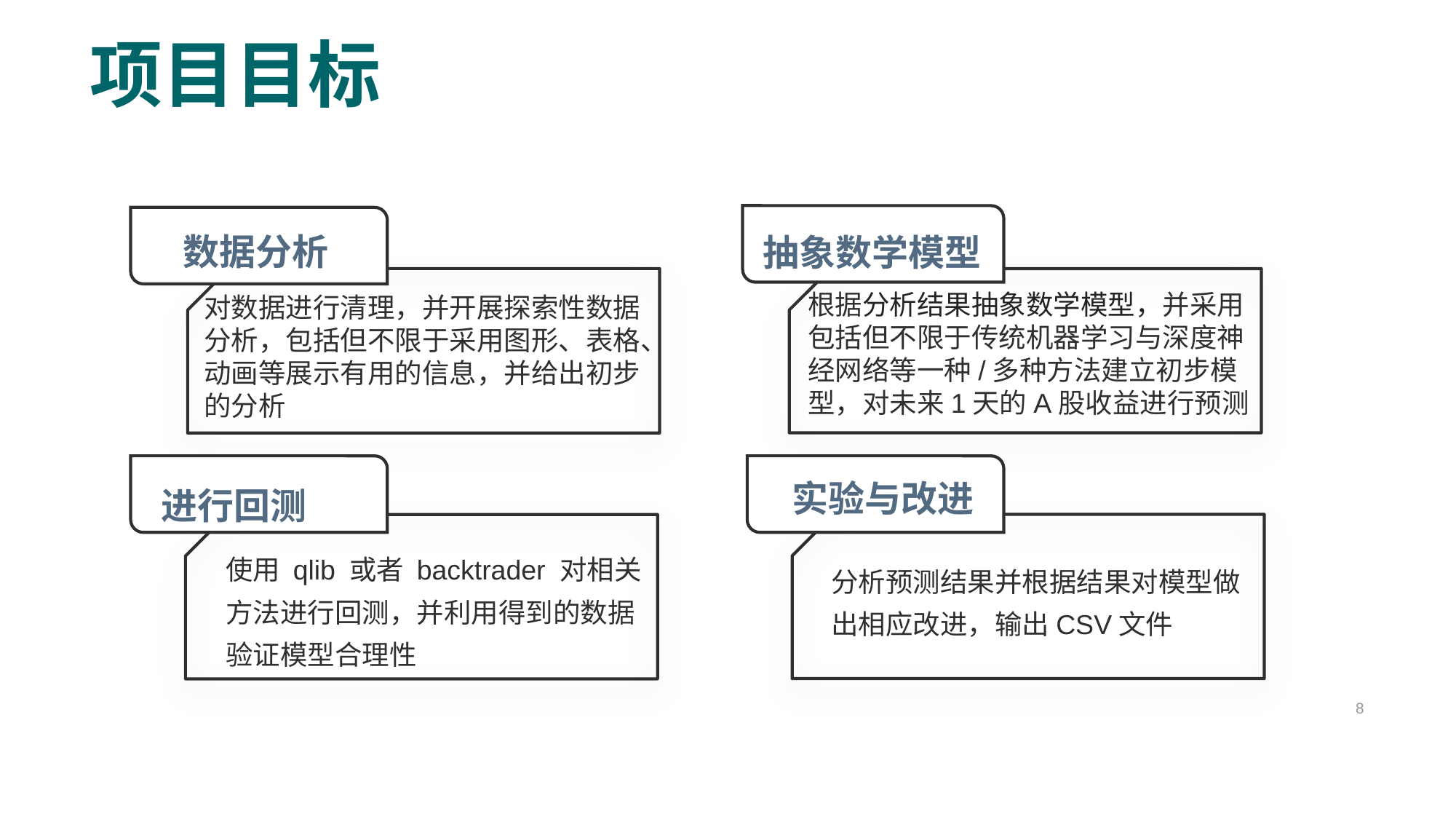

# 项目目标
数据分析
抽象数学模型

根据分析结果抽象数学模型，并采用包括但不限于传统机器学习与深度神经网络等一种/多种方法建立初步模型，对未来1天的A股收益进行预测
对数据进行清理，并开展探索性数据分析，包括但不限于采用图形、表格、动画等展示有用的信息，并给出初步的分析
实验与改进

进行回测

使用 qlib 或者 backtrader 对相关方法进行回测，并利用得到的数据验证模型合理性
分析预测结果并根据结果对模型做出相应改进，输出CSV文件
8